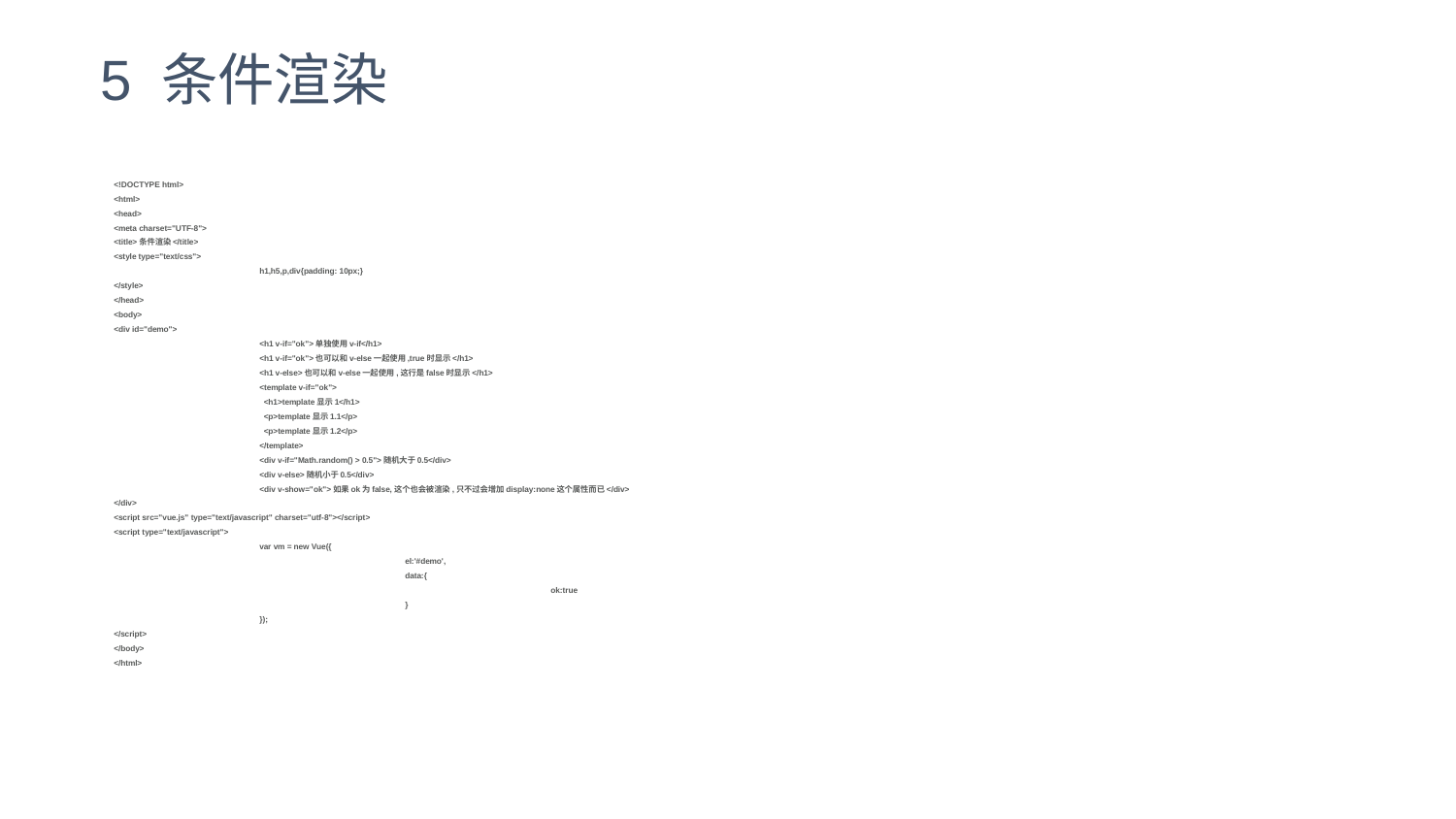

5 条件渲染
<!DOCTYPE html>
<html>
<head>
<meta charset="UTF-8">
<title>条件渲染</title>
<style type="text/css">
	h1,h5,p,div{padding: 10px;}
</style>
</head>
<body>
<div id="demo">
	<h1 v-if="ok">单独使用v-if</h1>
	<h1 v-if="ok">也可以和v-else一起使用,true时显示</h1>
	<h1 v-else>也可以和v-else一起使用,这行是false时显示</h1>
	<template v-if="ok">
	  <h1>template显示1</h1>
	  <p>template显示1.1</p>
	  <p>template显示1.2</p>
	</template>
	<div v-if="Math.random() > 0.5">随机大于0.5</div>
	<div v-else>随机小于0.5</div>
	<div v-show="ok">如果ok为false,这个也会被渲染,只不过会增加display:none这个属性而已</div>
</div>
<script src="vue.js" type="text/javascript" charset="utf-8"></script>
<script type="text/javascript">
	var vm = new Vue({
		el:'#demo',
		data:{
			ok:true
		}
	});
</script>
</body>
</html>
41